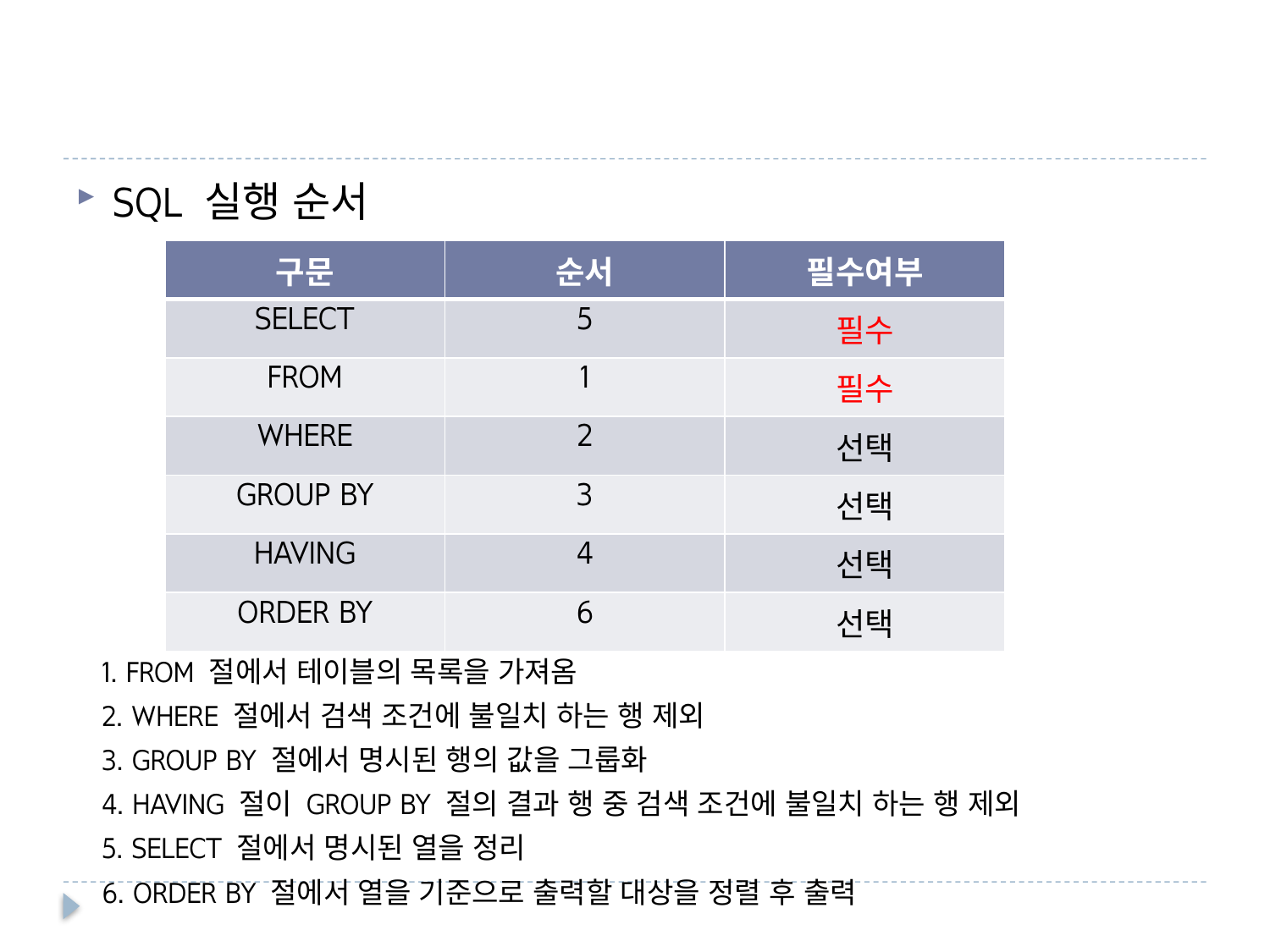

#
SQL 실행 순서

   1. FROM 절에서 테이블의 목록을 가져옴
   2. WHERE 절에서 검색 조건에 불일치 하는 행 제외
   3. GROUP BY 절에서 명시된 행의 값을 그룹화
   4. HAVING 절이 GROUP BY 절의 결과 행 중 검색 조건에 불일치 하는 행 제외
   5. SELECT 절에서 명시된 열을 정리
   6. ORDER BY 절에서 열을 기준으로 출력할 대상을 정렬 후 출력
| 구문 | 순서 | 필수여부 |
| --- | --- | --- |
| SELECT | 5 | 필수 |
| FROM | 1 | 필수 |
| WHERE | 2 | 선택 |
| GROUP BY | 3 | 선택 |
| HAVING | 4 | 선택 |
| ORDER BY | 6 | 선택 |